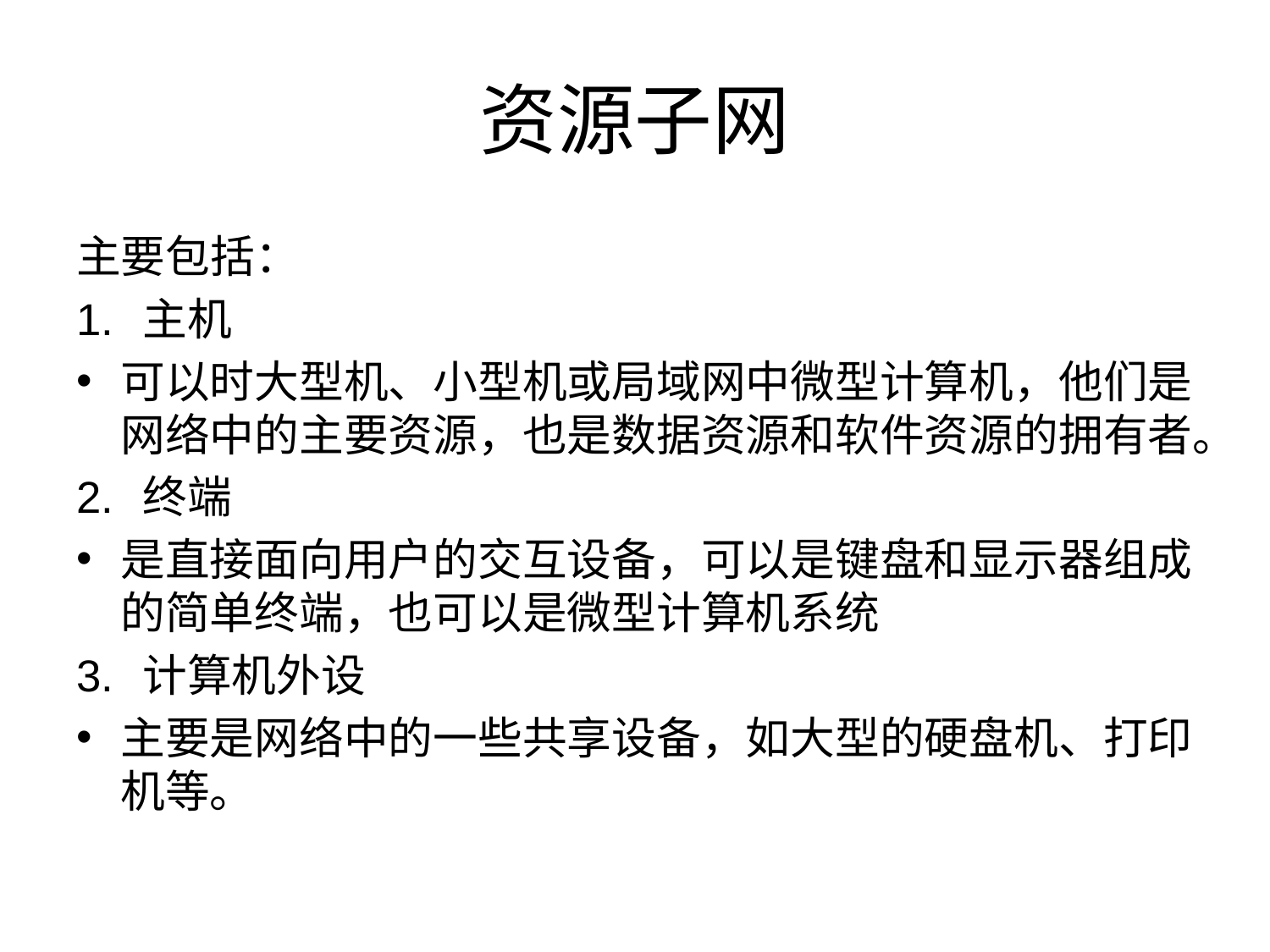

# 资源子网
主要包括：
主机
可以时大型机、小型机或局域网中微型计算机，他们是网络中的主要资源，也是数据资源和软件资源的拥有者。
终端
是直接面向用户的交互设备，可以是键盘和显示器组成的简单终端，也可以是微型计算机系统
计算机外设
主要是网络中的一些共享设备，如大型的硬盘机、打印机等。